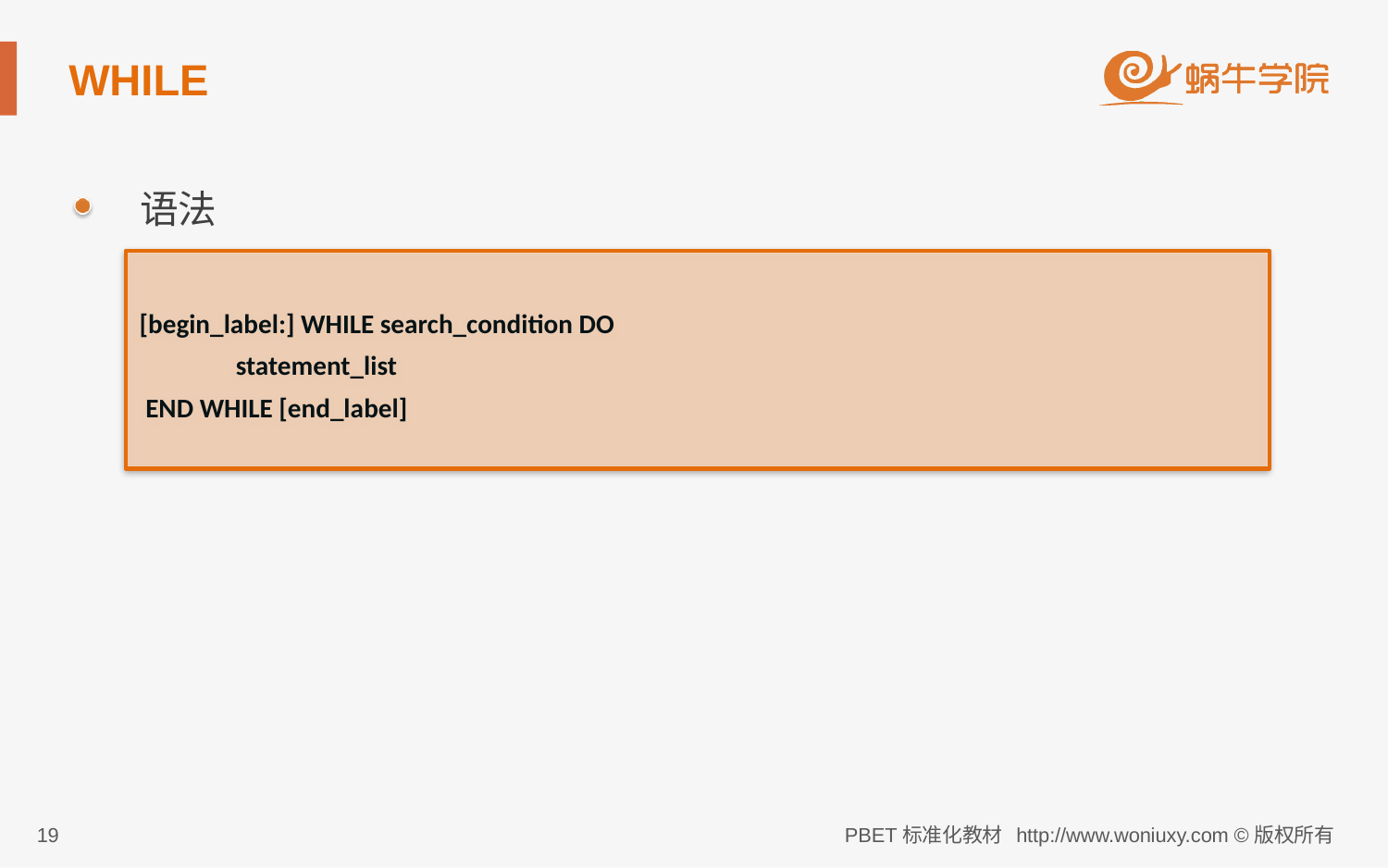

# WHILE
语法

[begin_label:] WHILE search_condition DO
                statement_list
 END WHILE [end_label]